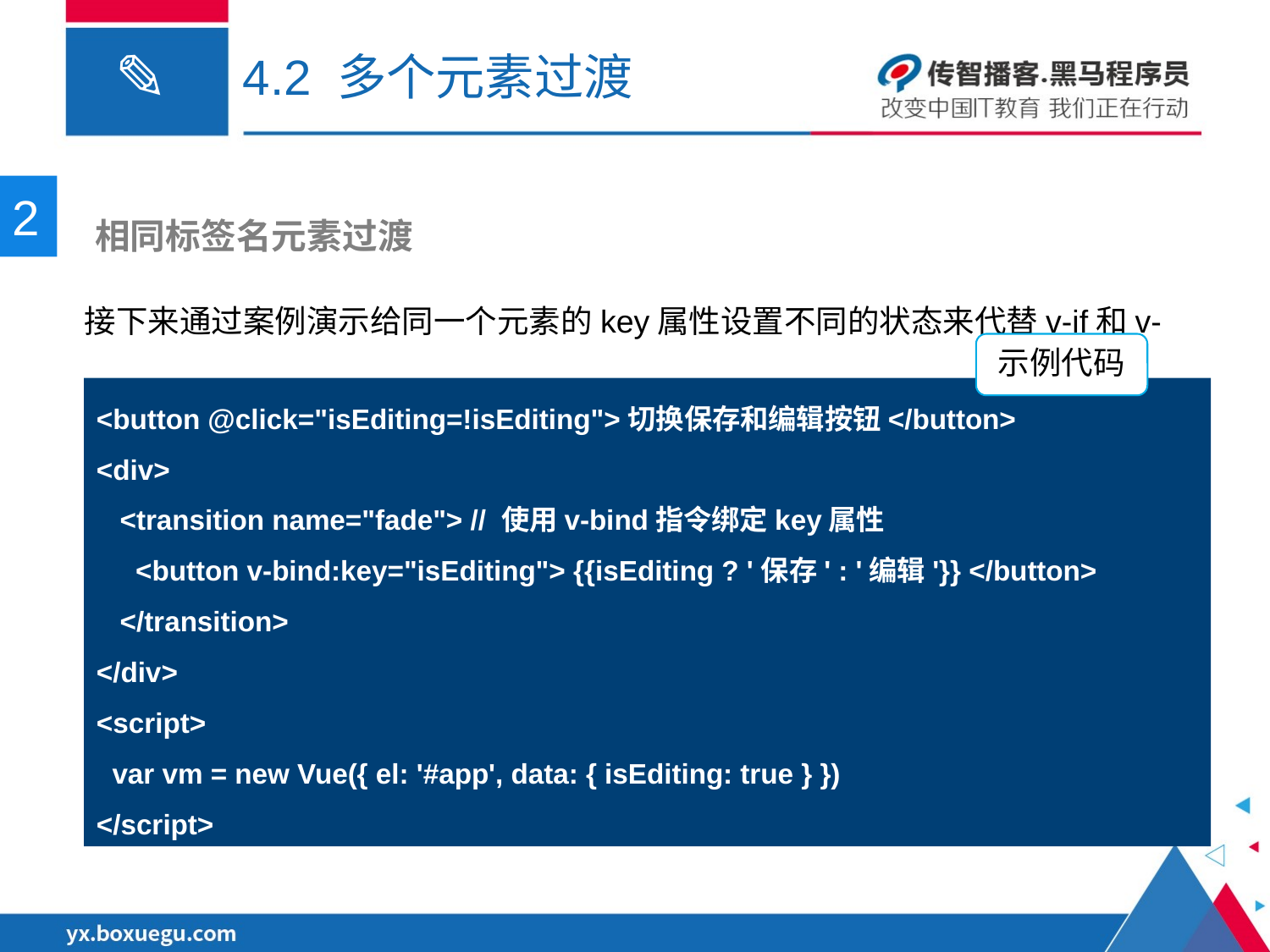

# 4.2 多个元素过渡

2
  相同标签名元素过渡
接下来通过案例演示给同一个元素的key属性设置不同的状态来代替v-if和v-else。
示例代码
<button @click="isEditing=!isEditing">切换保存和编辑按钮</button>
<div>
   <transition name="fade"> // 使用v-bind指令绑定key属性
     <button v-bind:key="isEditing"> {{isEditing ? '保存' : '编辑'}} </button>
   </transition>
</div>
<script>
  var vm = new Vue({ el: '#app', data: { isEditing: true } })
</script>